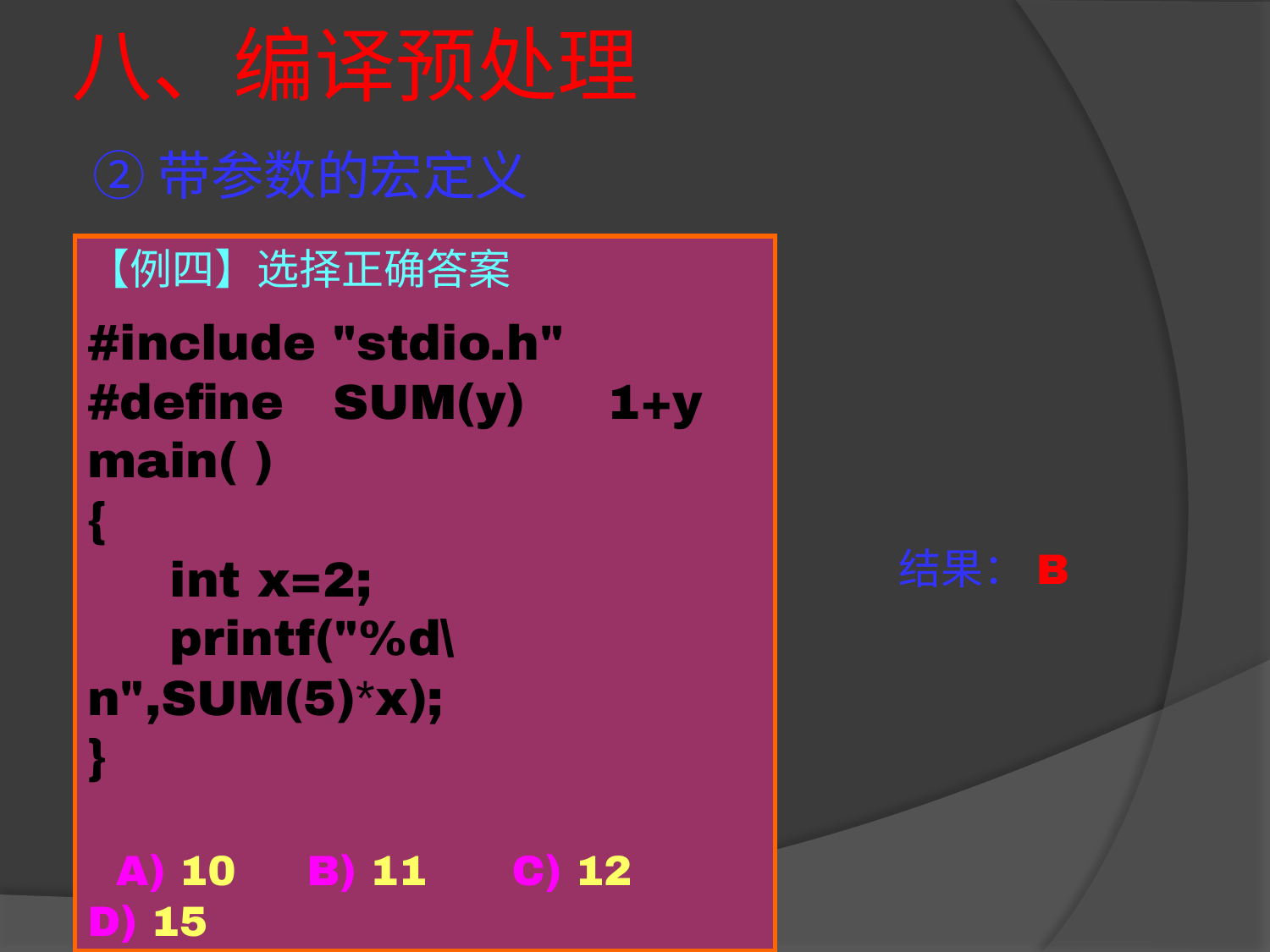

# 八、编译预处理
②带参数的宏定义

【例四】选择正确答案
#include "stdio.h"
#define   SUM(y)     1+y
main( )
{
     int x=2;
     printf("%d\n",SUM(5)*x);
}

  A) 10     B) 11      C) 12      D) 15
结果：B